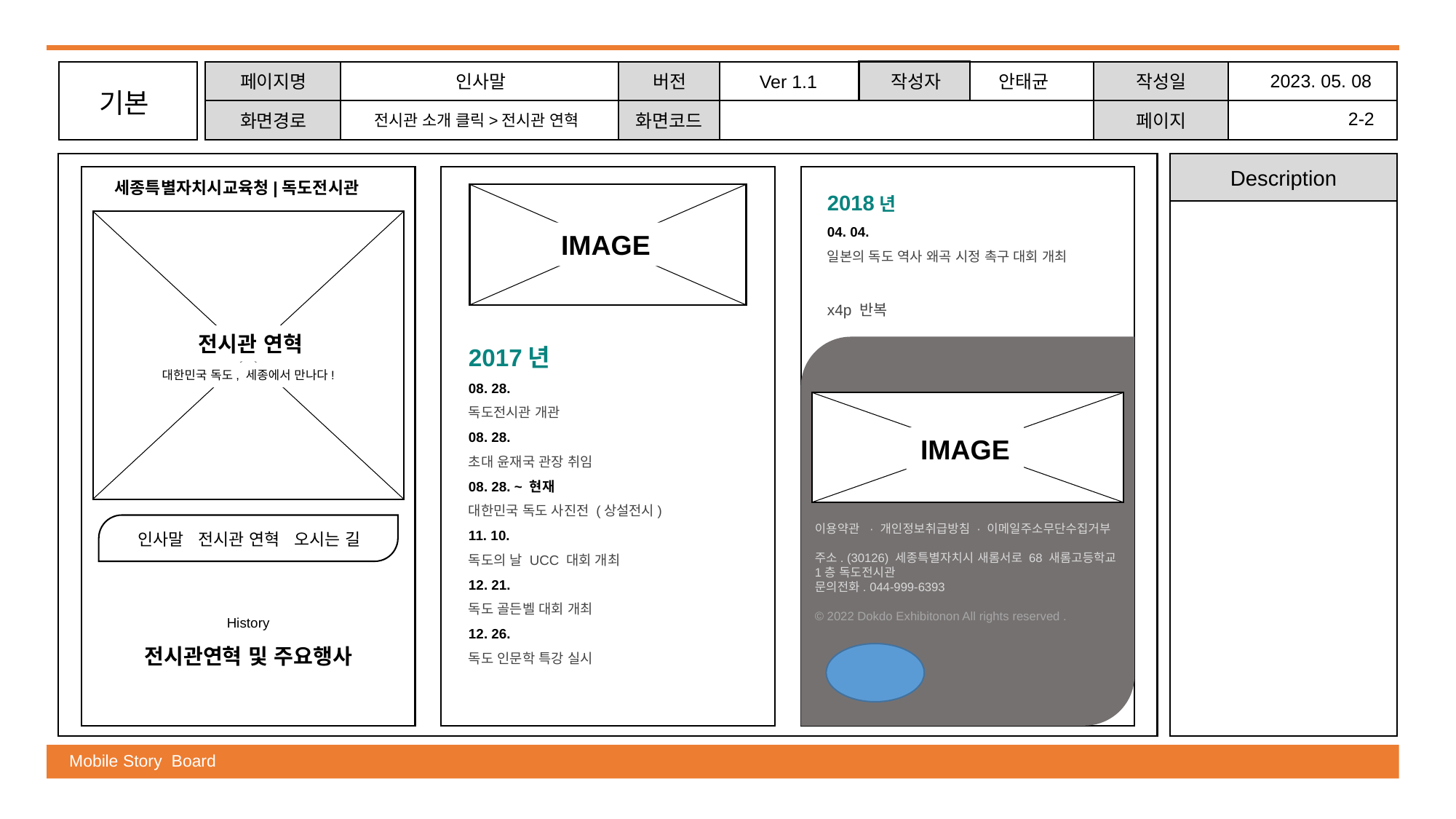

2023. 05. 08
페이지명
인사말
버전
Ver 1.1
작성자
안태균
작성일
기본
2-2
화면경로
화면코드
페이지
전시관 소개 클릭>전시관 연혁

Description

세종특별자치시교육청|독도전시관
2018년
04. 04.
일본의 독도 역사 왜곡 시정 촉구 대회 개최

x4p 반복

IMAGE

전시관 연혁
대한민국 독도, 세종에서 만나다!
2017년
08. 28.
독도전시관 개관
08. 28.
초대 윤재국 관장 취임
08. 28. ~ 현재
대한민국 독도 사진전 (상설전시)
11. 10.
독도의 날 UCC 대회 개최
12. 21.
독도 골든벨 대회 개최
12. 26.
독도 인문학 특강 실시

IMAGE
이용약관  · 개인정보취급방침 · 이메일주소무단수집거부

주소. (30126) 세종특별자치시 새롬서로 68 새롬고등학교 1층 독도전시관
문의전화. 044-999-6393

© 2022 Dokdo Exhibitonon All rights reserved .

인사말   전시관 연혁   오시는 길
History
전시관연혁 및 주요행사

Mobile Story  Board